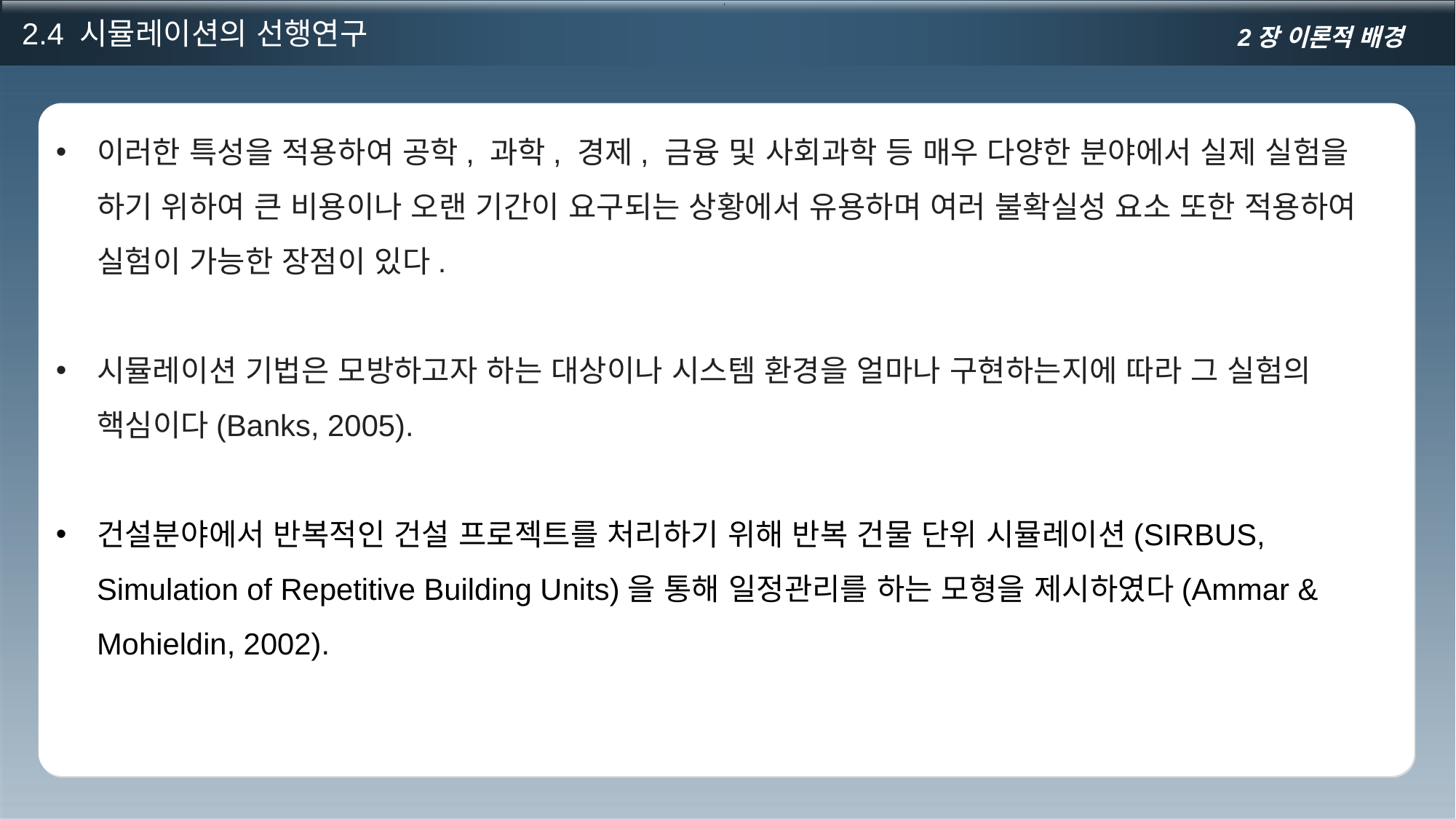

,
2.4 시뮬레이션의 선행연구
2장 이론적 배경
이러한 특성을 적용하여 공학, 과학, 경제, 금융 및 사회과학 등 매우 다양한 분야에서 실제 실험을 하기 위하여 큰 비용이나 오랜 기간이 요구되는 상황에서 유용하며 여러 불확실성 요소 또한 적용하여 실험이 가능한 장점이 있다.

시뮬레이션 기법은 모방하고자 하는 대상이나 시스템 환경을 얼마나 구현하는지에 따라 그 실험의 핵심이다(Banks, 2005).

건설분야에서 반복적인 건설 프로젝트를 처리하기 위해 반복 건물 단위 시뮬레이션(SIRBUS, Simulation of Repetitive Building Units)을 통해 일정관리를 하는 모형을 제시하였다(Ammar & Mohieldin, 2002).